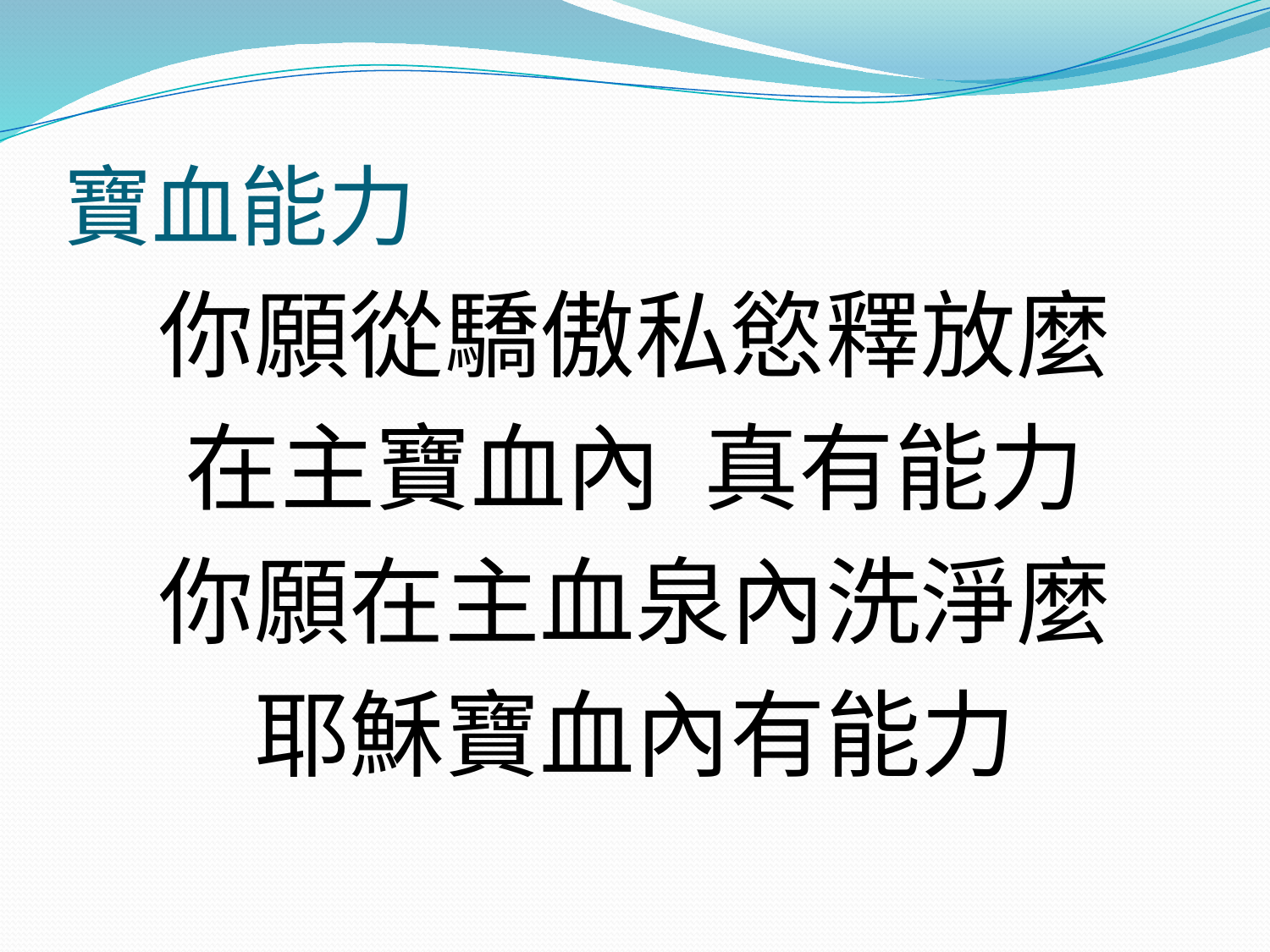

# 寶血能力
你願從驕傲私慾釋放麼
在主寶血內  真有能力
你願在主血泉內洗淨麼
耶穌寶血內有能力